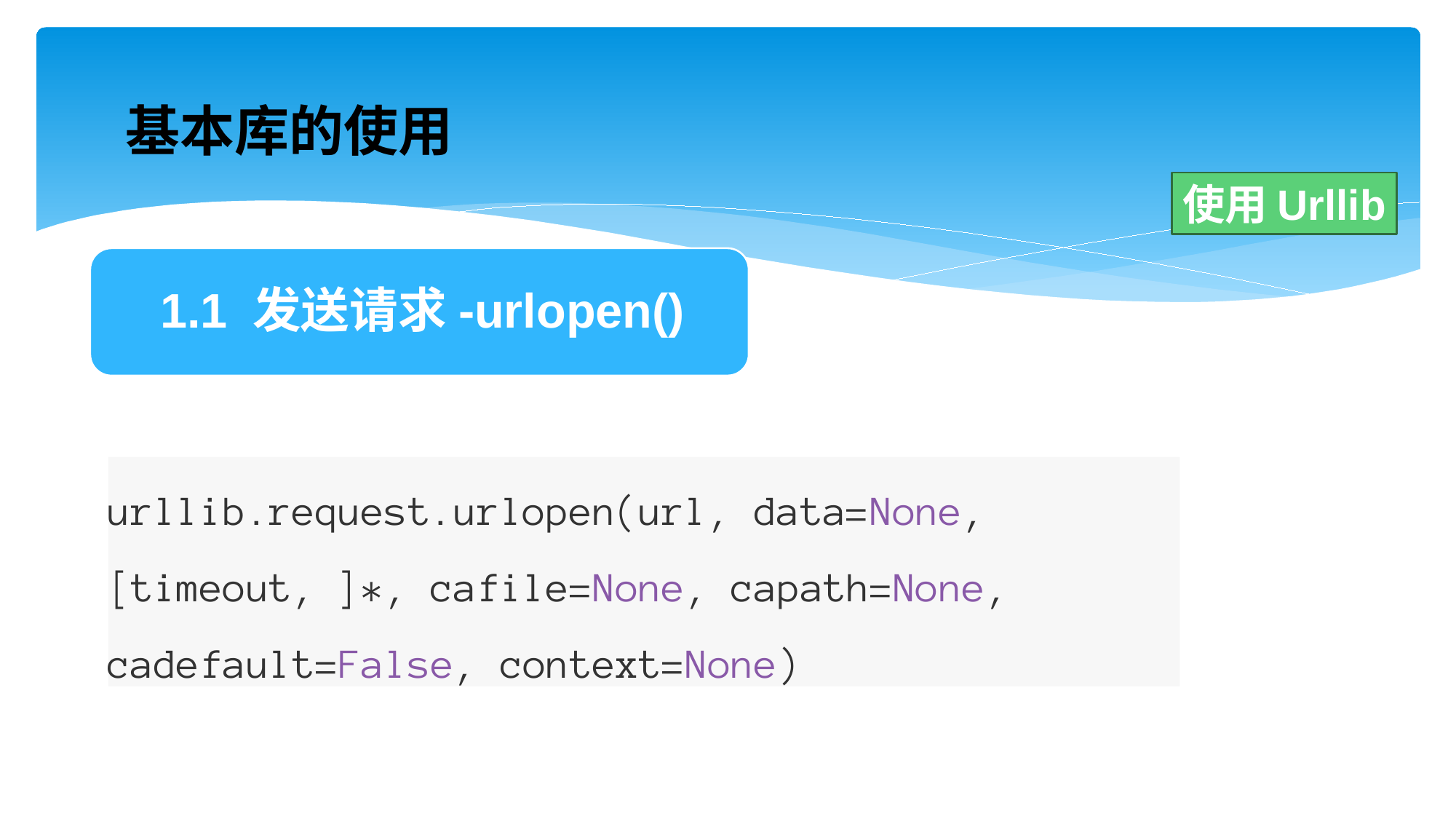

基本库的使用
使用Urllib
1.1 发送请求-urlopen()
urllib.request.urlopen(url, data=None, [timeout, ]*, cafile=None, capath=None, cadefault=False, context=None)